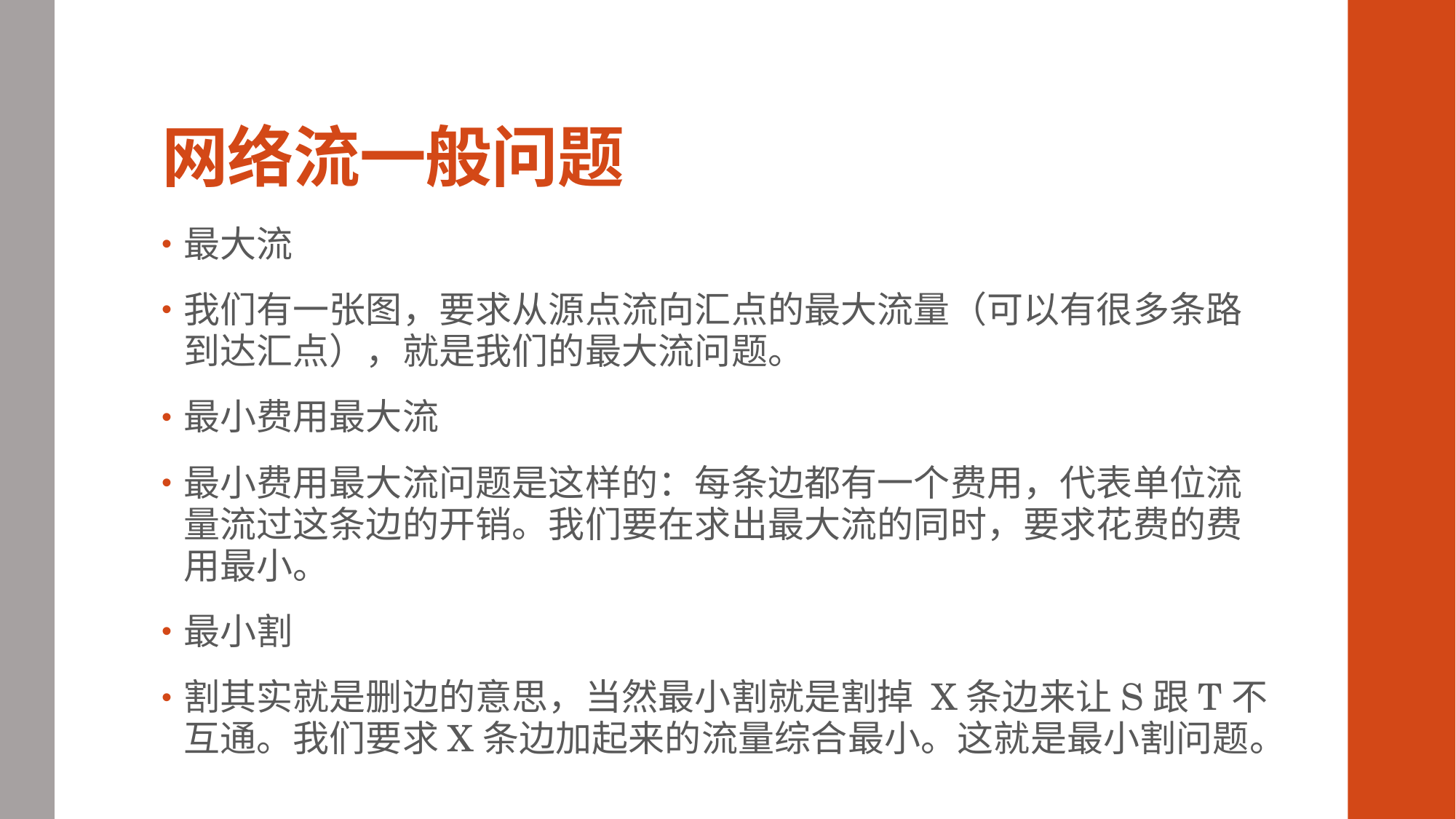

# 网络流一般问题
最大流
我们有一张图，要求从源点流向汇点的最大流量（可以有很多条路到达汇点），就是我们的最大流问题。
最小费用最大流
最小费用最大流问题是这样的：每条边都有一个费用，代表单位流量流过这条边的开销。我们要在求出最大流的同时，要求花费的费用最小。
最小割
割其实就是删边的意思，当然最小割就是割掉 X条边来让S跟T不互通。我们要求X条边加起来的流量综合最小。这就是最小割问题。